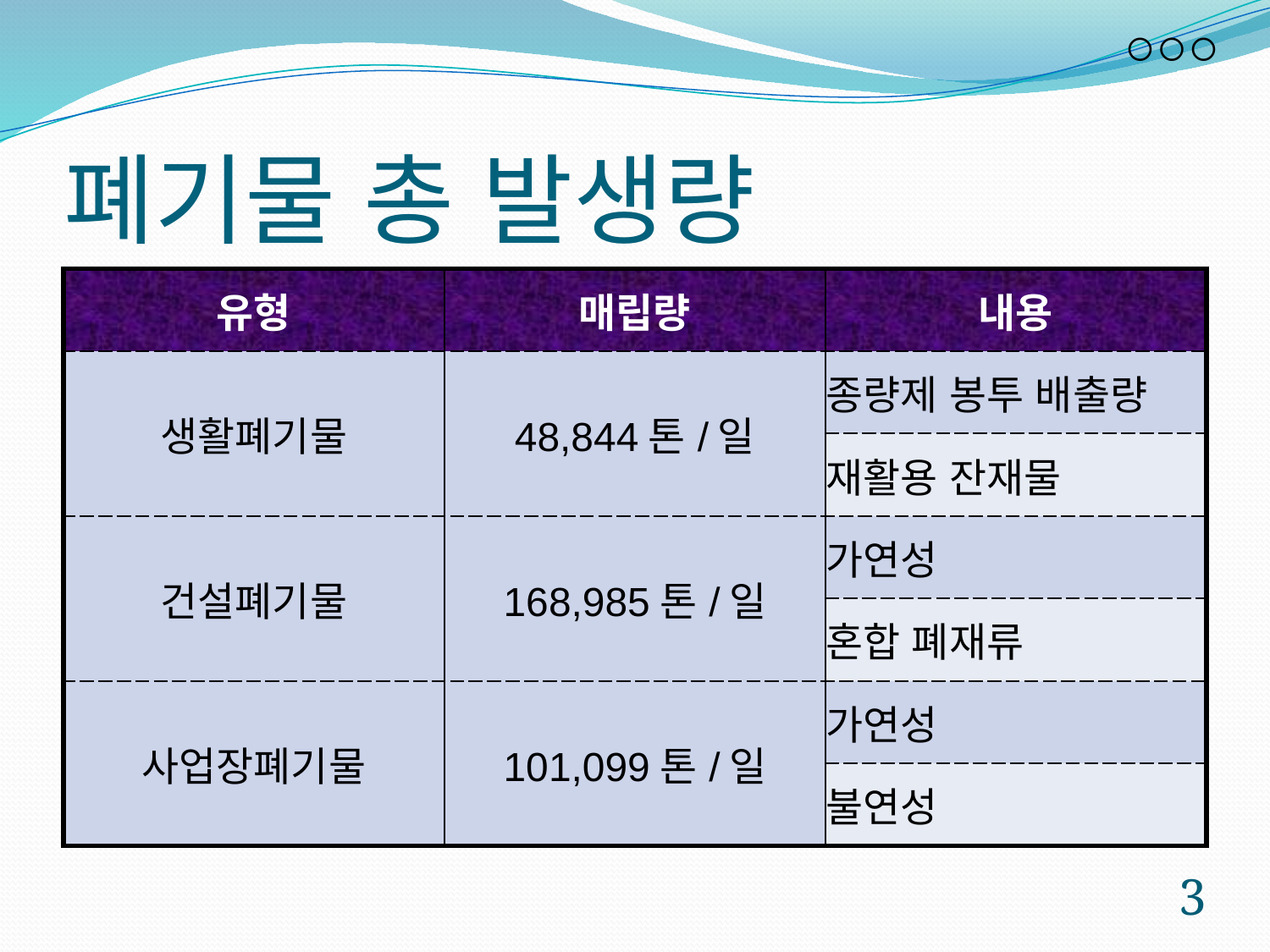

# 폐기물 총 발생량
| 유형 | 매립량 | 내용 |
| --- | --- | --- |
| 생활폐기물 | 48,844톤/일 | 종량제 봉투 배출량 |
|  |  | 재활용 잔재물 |
| 건설폐기물 | 168,985톤/일 | 가연성 |
|  |  | 혼합 폐재류 |
| 사업장폐기물 | 101,099톤/일 | 가연성 |
|  |  | 불연성 |
3